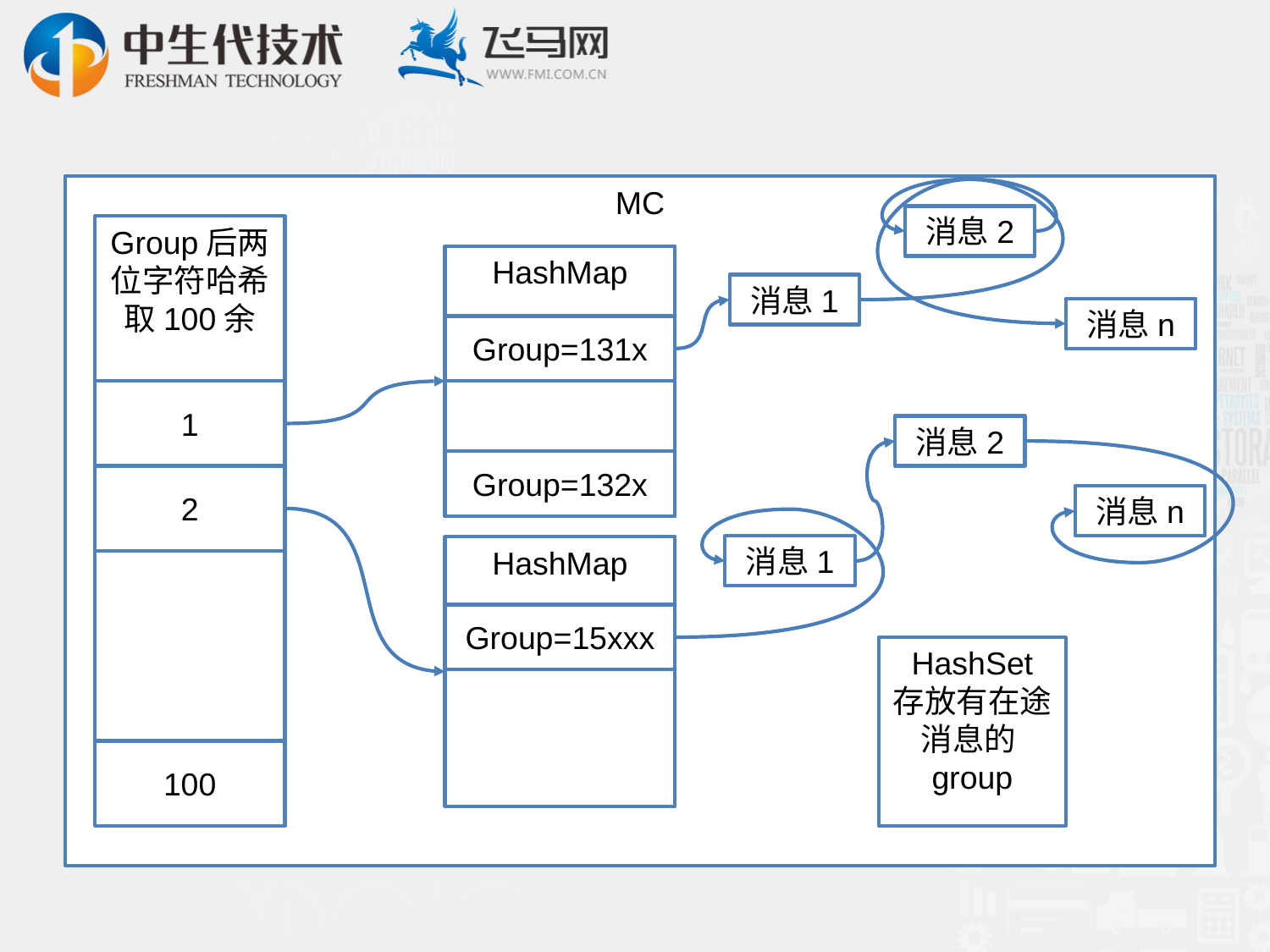

MC
消息2
Group后两位字符哈希取100余
HashMap
消息1
消息n
Group=131x
1
消息2
Group=132x
2
消息n
消息1
HashMap
Group=15xxx
HashSet
存放有在途消息的group
100